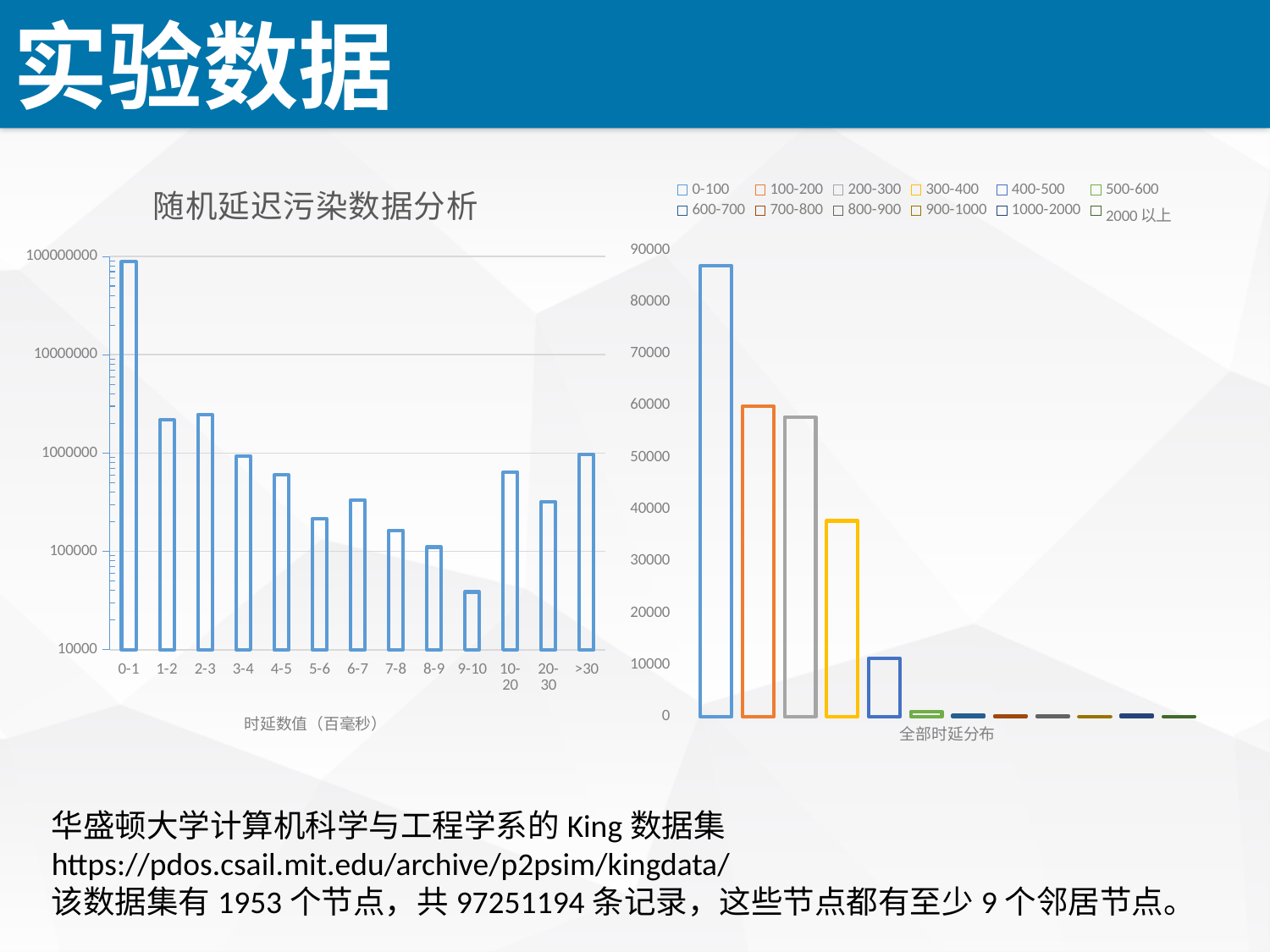

实验数据

### Chart: 随机延迟污染数据分析

| Category | 0-1 |
|---|---|
| 0-1 | 88308091.0 |
| 1-2 | 2173810.0 |
| 2-3 | 2455873.0 |
| 3-4 | 926616.0 |
| 4-5 | 600413.0 |
| 5-6 | 215140.0 |
| 6-7 | 332654.0 |
| 7-8 | 163961.0 |
| 8-9 | 110411.0 |
| 9-10 | 38666.0 |
| 10-20 | 642132.0 |
| 20-30 | 317868.0 |
| >30 | 965559.0 |

### Chart

| Category | 0-100 | 100-200 | 200-300 | 300-400 | 400-500 | 500-600 | 600-700 | 700-800 | 800-900 | 900-1000 | 1000-2000 | 2000以上 |
|---|---|---|---|---|---|---|---|---|---|---|---|---|
| 全部时延分布 | 86978.0 | 59903.0 | 57754.0 | 37748.0 | 11252.0 | 978.0 | 284.0 | 161.0 | 135.0 | 2.0 | 291.0 | 45.0 |
华盛顿大学计算机科学与工程学系的King数据集 https://pdos.csail.mit.edu/archive/p2psim/kingdata/
该数据集有1953个节点，共97251194条记录，这些节点都有至少9个邻居节点。